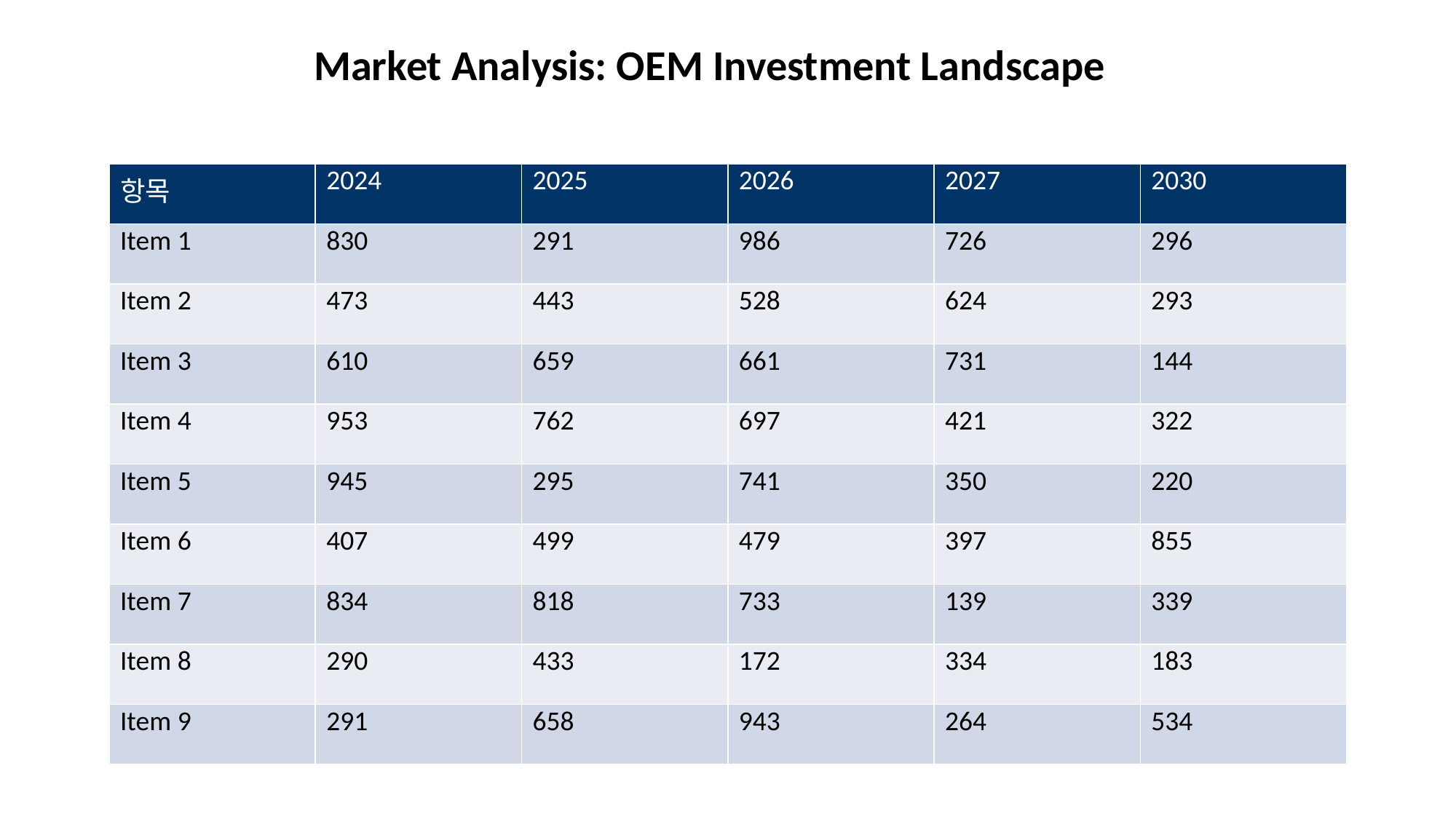

Market Analysis: OEM Investment Landscape
#
| 항목 | 2024 | 2025 | 2026 | 2027 | 2030 |
| --- | --- | --- | --- | --- | --- |
| Item 1 | 830 | 291 | 986 | 726 | 296 |
| Item 2 | 473 | 443 | 528 | 624 | 293 |
| Item 3 | 610 | 659 | 661 | 731 | 144 |
| Item 4 | 953 | 762 | 697 | 421 | 322 |
| Item 5 | 945 | 295 | 741 | 350 | 220 |
| Item 6 | 407 | 499 | 479 | 397 | 855 |
| Item 7 | 834 | 818 | 733 | 139 | 339 |
| Item 8 | 290 | 433 | 172 | 334 | 183 |
| Item 9 | 291 | 658 | 943 | 264 | 534 |